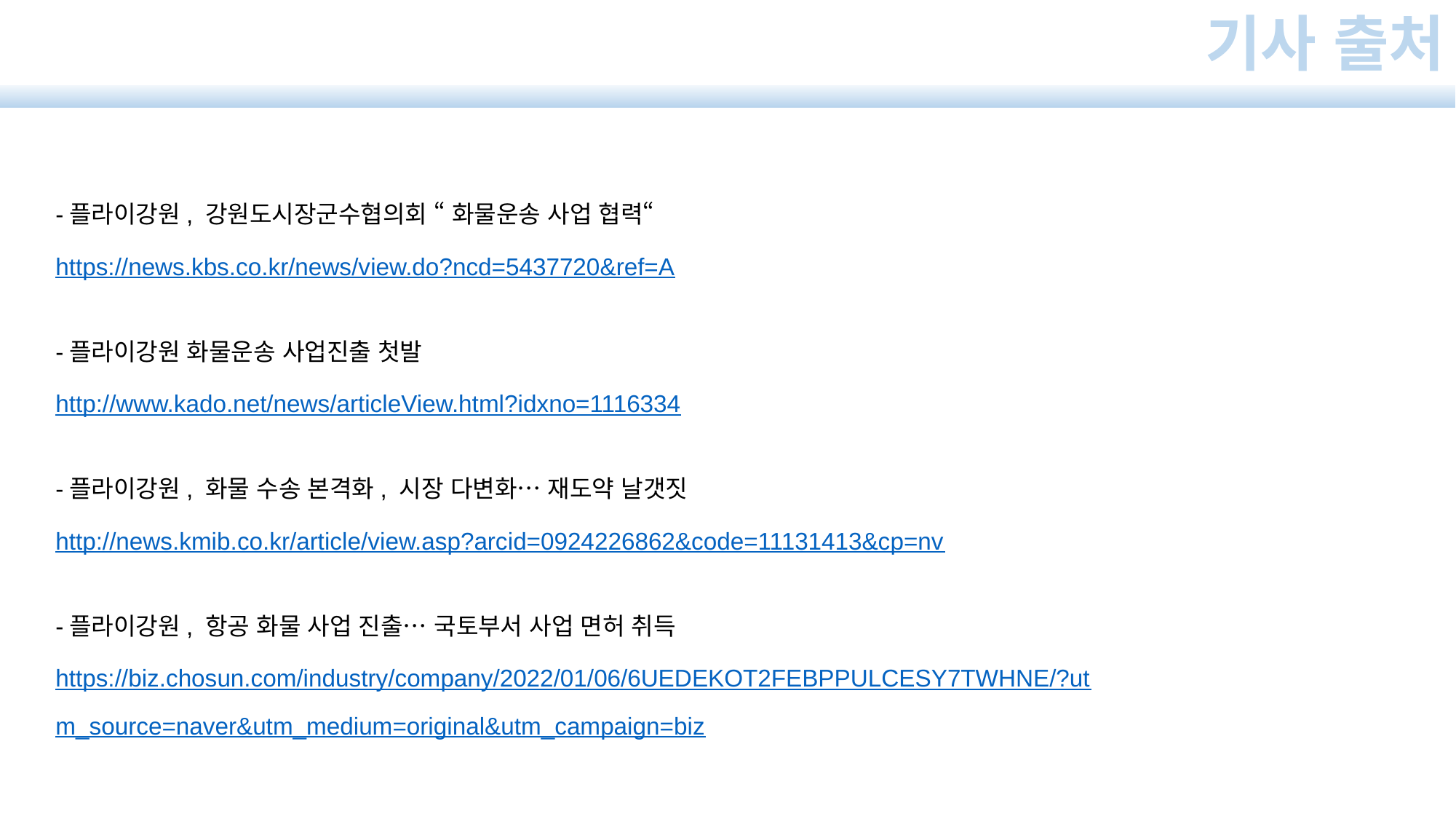

기사 출처

-플라이강원, 강원도시장군수협의회 “ 화물운송 사업 협력“
https://news.kbs.co.kr/news/view.do?ncd=5437720&ref=A

-플라이강원 화물운송 사업진출 첫발
http://www.kado.net/news/articleView.html?idxno=1116334

-플라이강원, 화물 수송 본격화, 시장 다변화… 재도약 날갯짓
http://news.kmib.co.kr/article/view.asp?arcid=0924226862&code=11131413&cp=nv

-플라이강원, 항공 화물 사업 진출… 국토부서 사업 면허 취득
https://biz.chosun.com/industry/company/2022/01/06/6UEDEKOT2FEBPPULCESY7TWHNE/?utm_source=naver&utm_medium=original&utm_campaign=biz